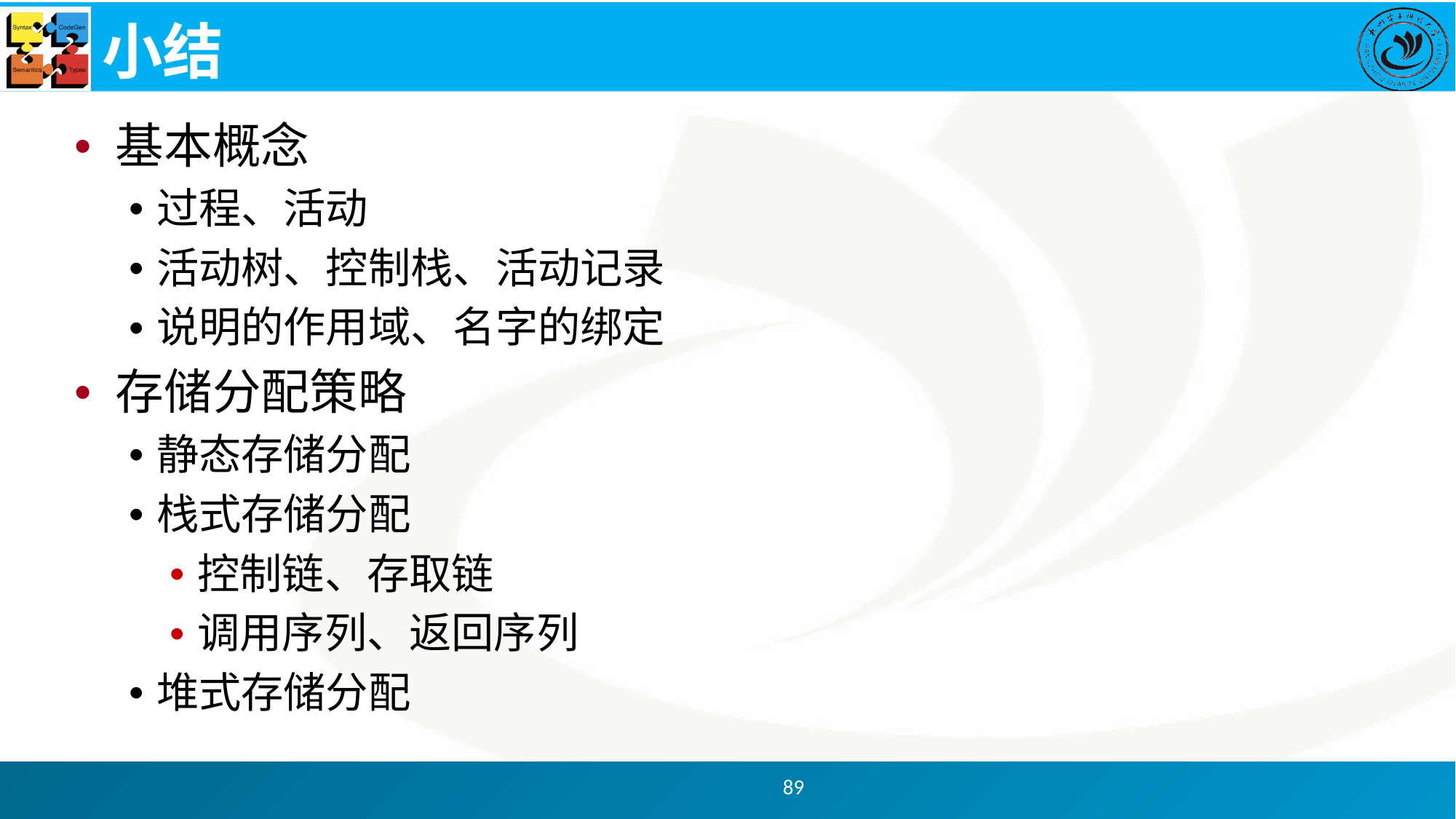

# 小结
基本概念
过程、活动
活动树、控制栈、活动记录
说明的作用域、名字的绑定
存储分配策略
静态存储分配
栈式存储分配
控制链、存取链
调用序列、返回序列
堆式存储分配
89